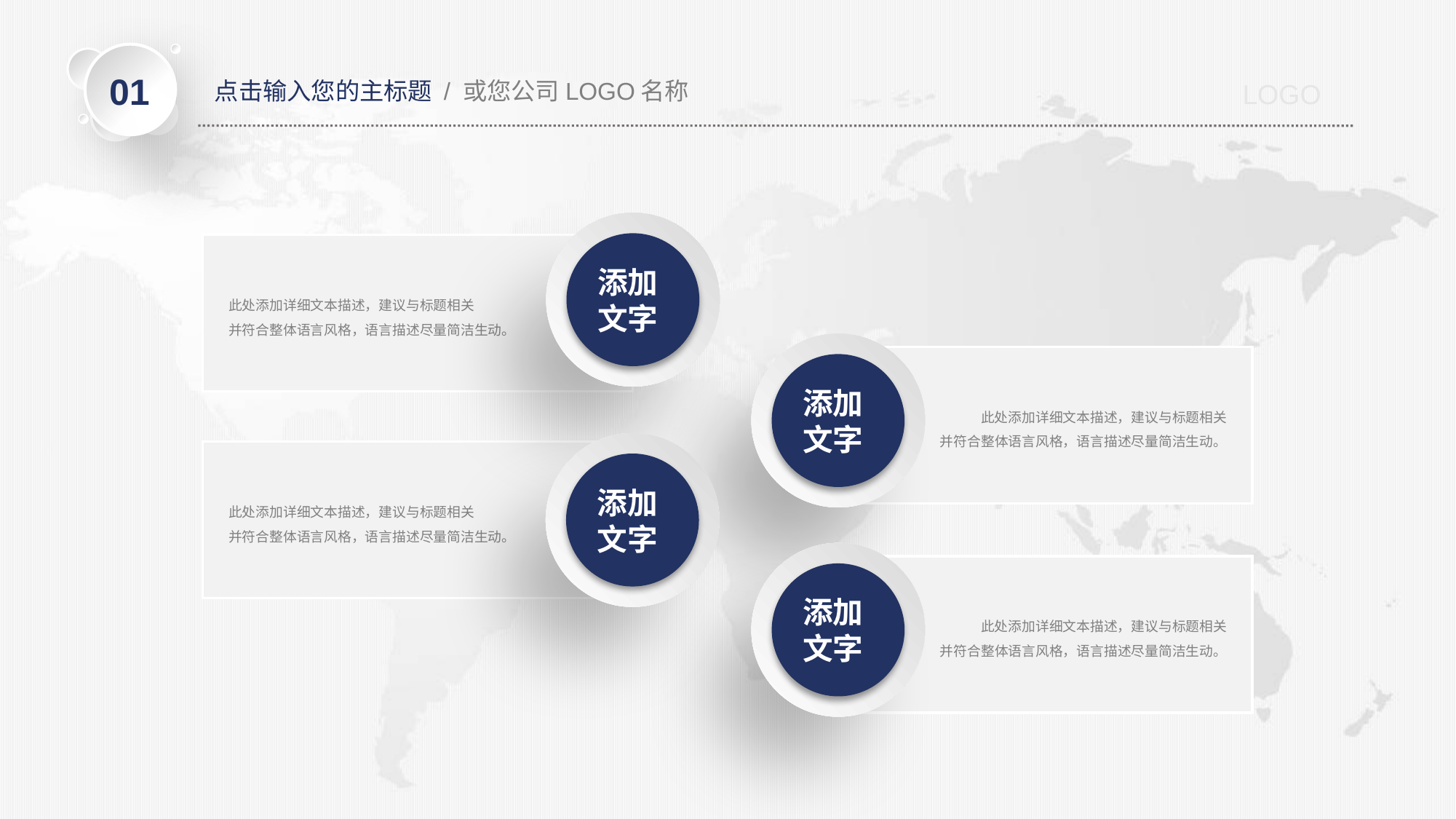

01

点击输入您的主标题 / 或您公司LOGO名称
LOGO

添加
文字
此处添加详细文本描述，建议与标题相关
并符合整体语言风格，语言描述尽量简洁生动。

添加
文字
此处添加详细文本描述，建议与标题相关
并符合整体语言风格，语言描述尽量简洁生动。

添加
文字
此处添加详细文本描述，建议与标题相关
并符合整体语言风格，语言描述尽量简洁生动。

添加
文字
此处添加详细文本描述，建议与标题相关
并符合整体语言风格，语言描述尽量简洁生动。